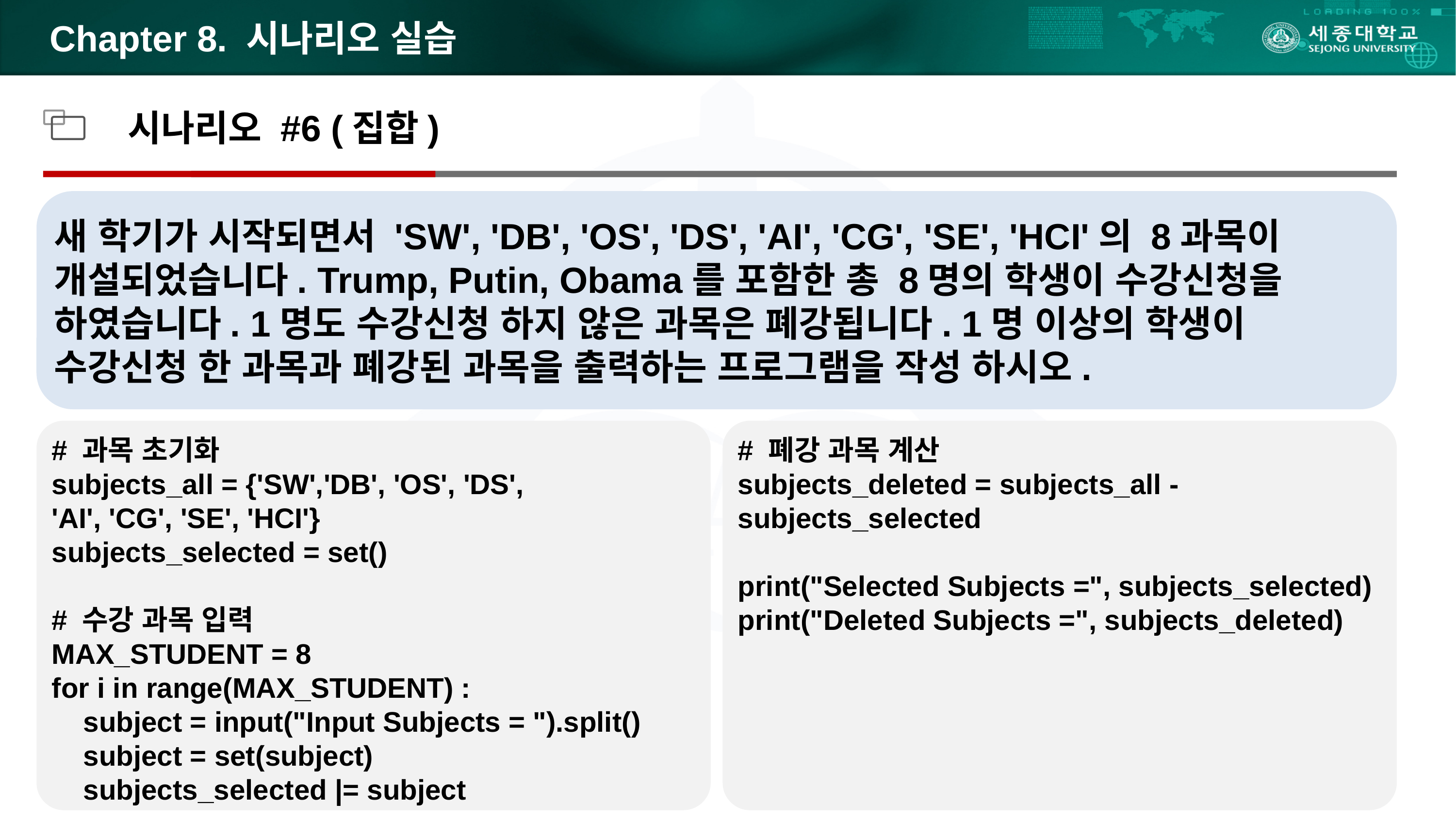

# Chapter 8. 시나리오 실습
시나리오 #6 (집합)
새 학기가 시작되면서 'SW', 'DB', 'OS', 'DS', 'AI', 'CG', 'SE', 'HCI'의 8과목이 개설되었습니다. Trump, Putin, Obama를 포함한 총 8명의 학생이 수강신청을 하였습니다. 1명도 수강신청 하지 않은 과목은 폐강됩니다. 1명 이상의 학생이 수강신청 한 과목과 폐강된 과목을 출력하는 프로그램을 작성 하시오.
# 과목 초기화
subjects_all = {'SW','DB', 'OS', 'DS',
'AI', 'CG', 'SE', 'HCI'}
subjects_selected = set()

# 수강 과목 입력
MAX_STUDENT = 8
for i in range(MAX_STUDENT) :
    subject = input("Input Subjects = ").split()
    subject = set(subject)
    subjects_selected |= subject
# 폐강 과목 계산
subjects_deleted = subjects_all - subjects_selected

print("Selected Subjects =", subjects_selected)
print("Deleted Subjects =", subjects_deleted)